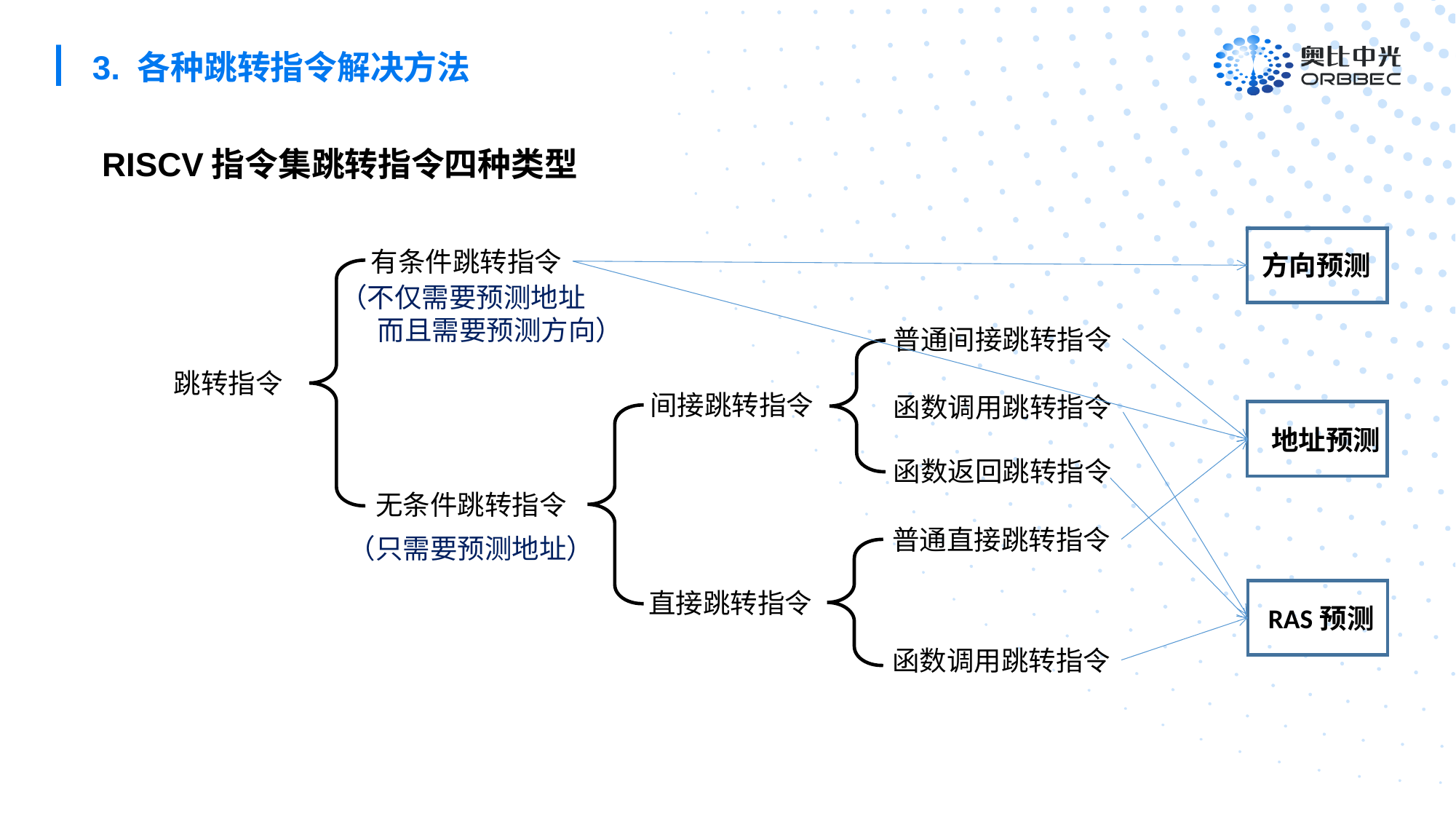

3. 各种跳转指令解决方法
RISCV指令集跳转指令四种类型

方向预测
有条件跳转指令

（不仅需要预测地址
     而且需要预测方向）
普通间接跳转指令

跳转指令
间接跳转指令
函数调用跳转指令

 地址预测

函数返回跳转指令
无条件跳转指令
普通直接跳转指令
（只需要预测地址）

直接跳转指令

RAS预测
函数调用跳转指令
5